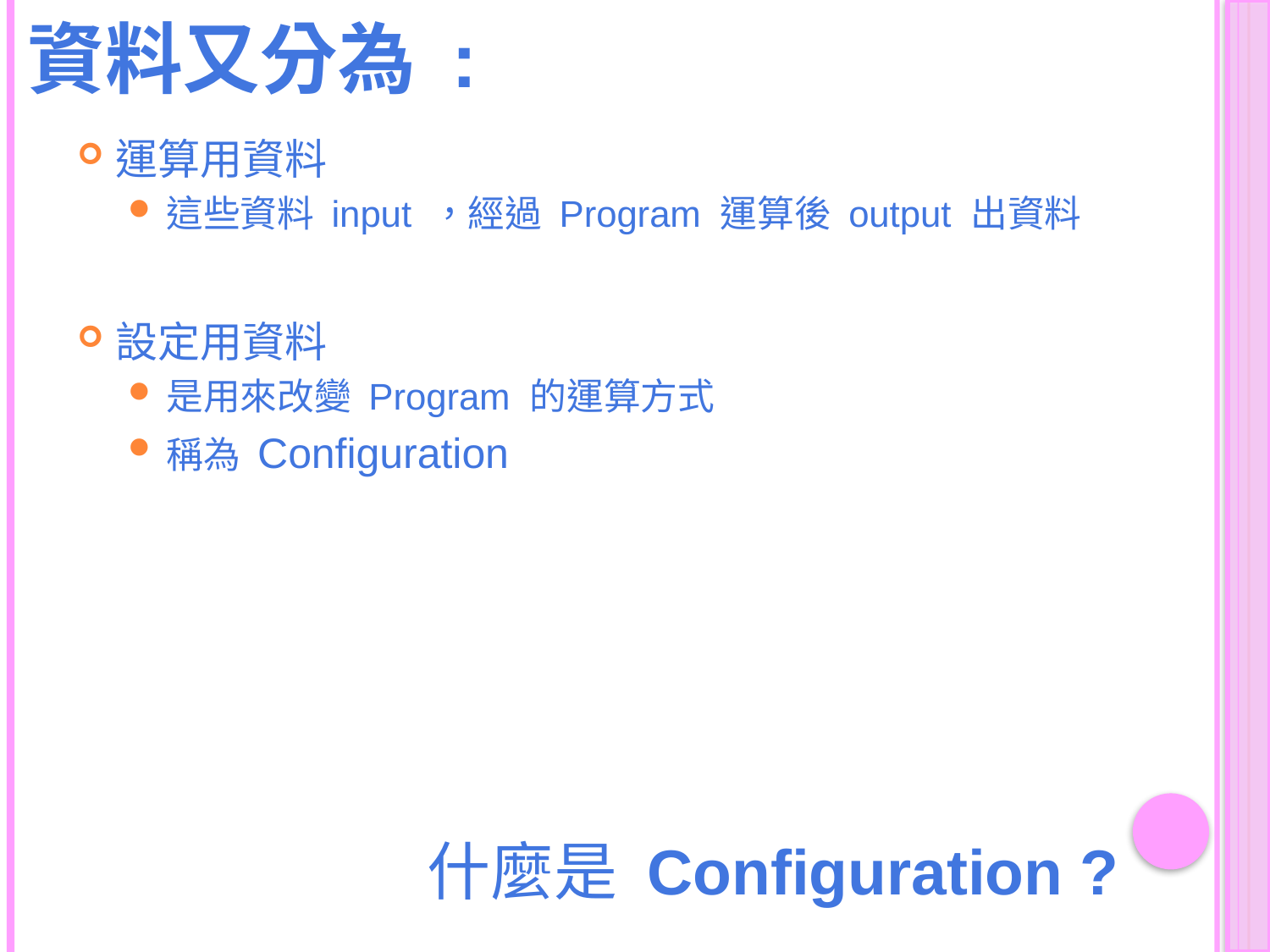

# 資料又分為 :
運算用資料
這些資料 input ，經過 Program 運算後 output 出資料

設定用資料
是用來改變 Program 的運算方式
稱為 Configuration
什麼是 Configuration ?